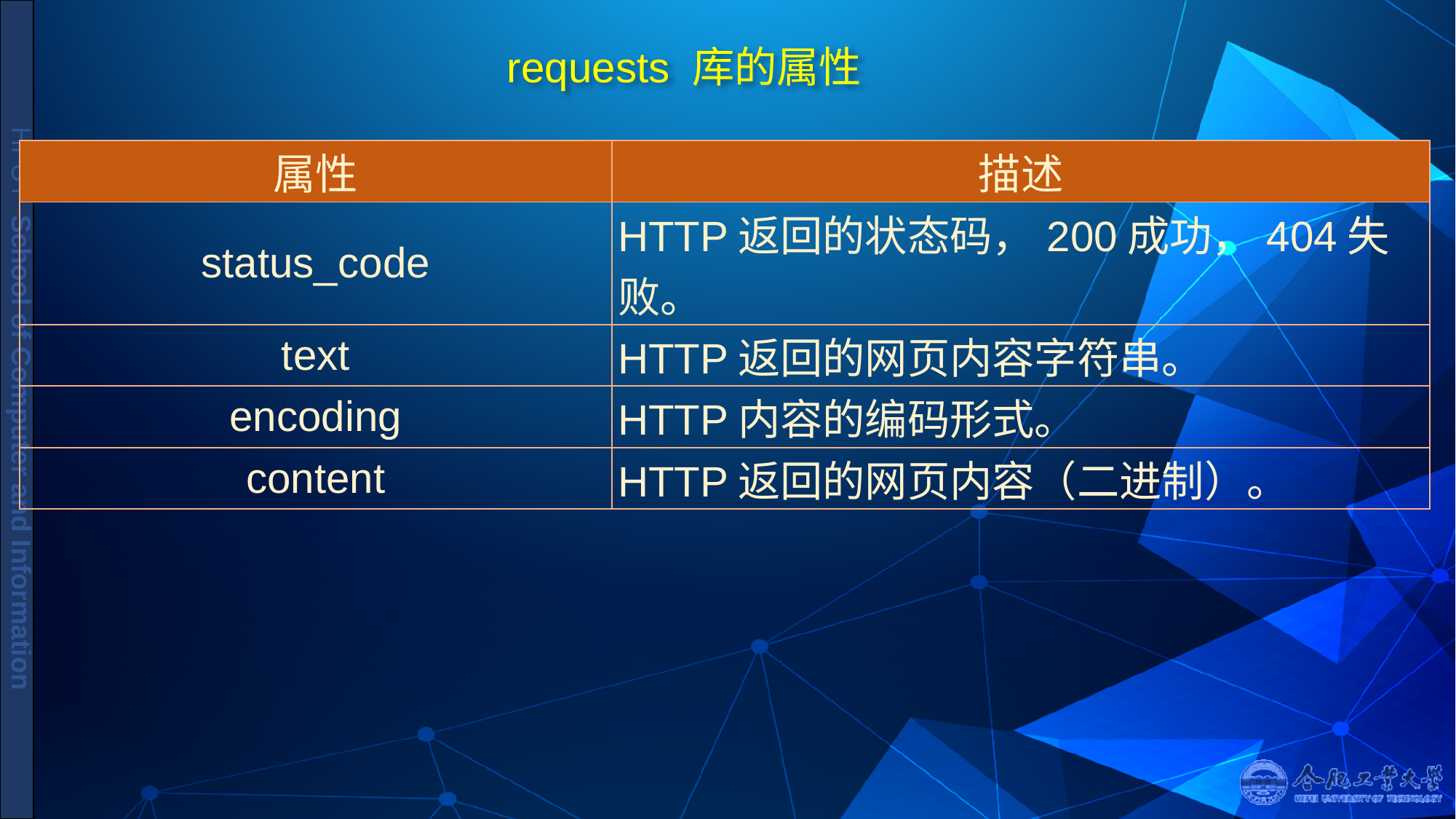

# requests 库的属性
| 属性 | 描述 |
| --- | --- |
| status\_code | HTTP返回的状态码，200成功，404失败。 |
| text | HTTP返回的网页内容字符串。 |
| encoding | HTTP内容的编码形式。 |
| content | HTTP返回的网页内容（二进制）。 |